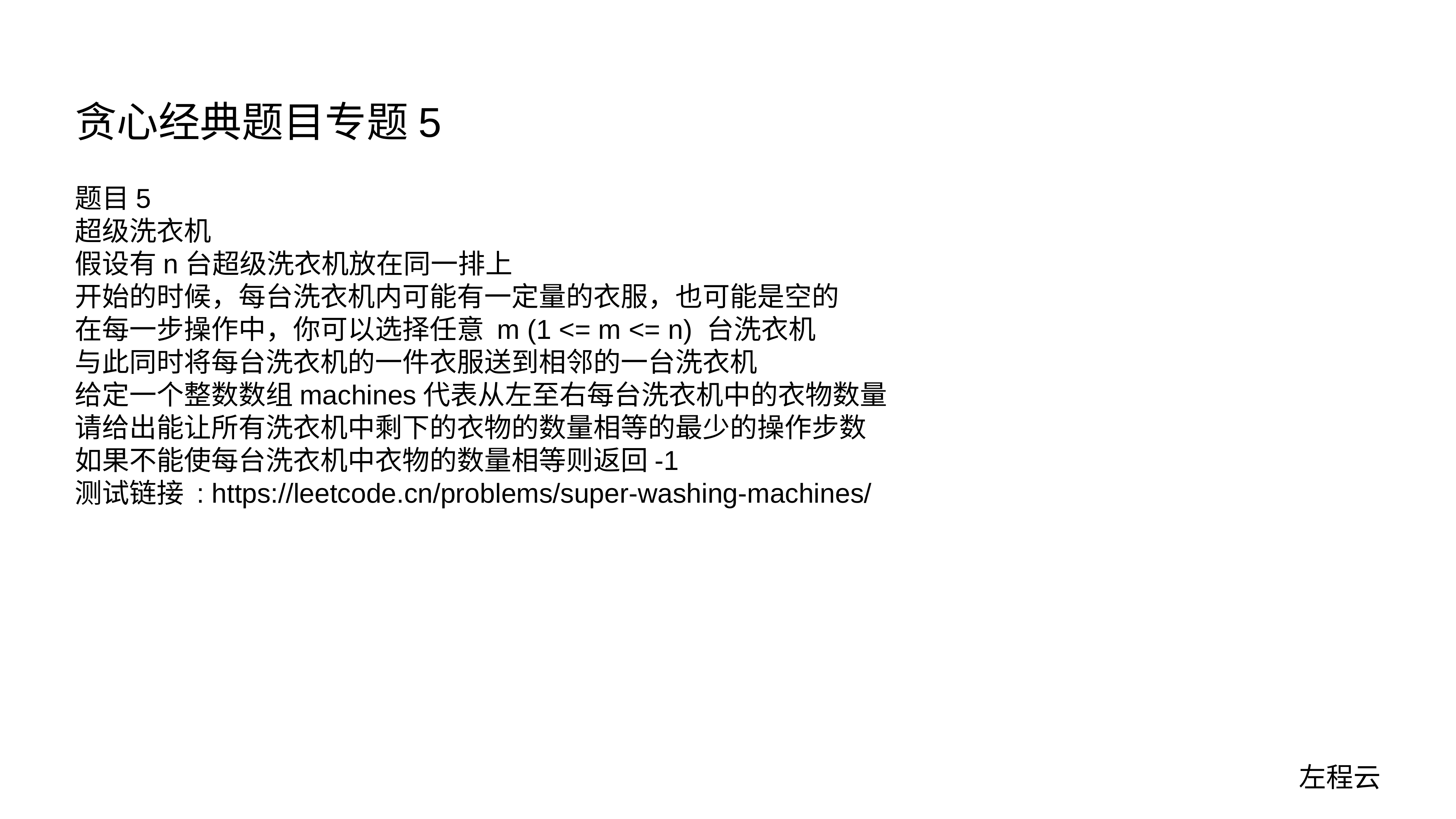

# 贪心经典题目专题5
题目5
超级洗衣机
假设有n台超级洗衣机放在同一排上
开始的时候，每台洗衣机内可能有一定量的衣服，也可能是空的
在每一步操作中，你可以选择任意 m (1 <= m <= n) 台洗衣机
与此同时将每台洗衣机的一件衣服送到相邻的一台洗衣机
给定一个整数数组machines代表从左至右每台洗衣机中的衣物数量
请给出能让所有洗衣机中剩下的衣物的数量相等的最少的操作步数
如果不能使每台洗衣机中衣物的数量相等则返回-1
测试链接 : https://leetcode.cn/problems/super-washing-machines/
左程云